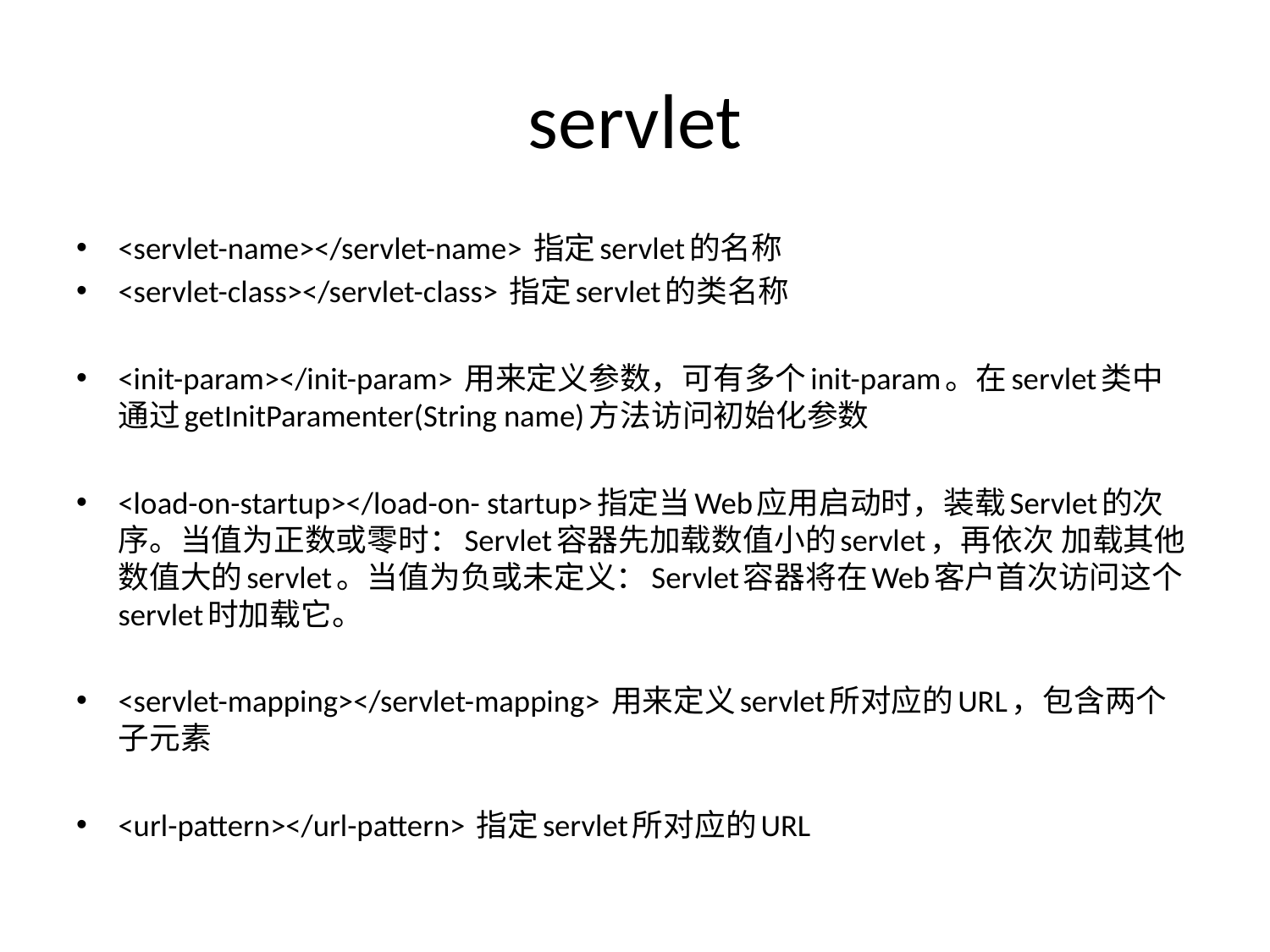

# servlet
<servlet-name></servlet-name> 指定servlet的名称
<servlet-class></servlet-class> 指定servlet的类名称

<init-param></init-param> 用来定义参数，可有多个init-param。在servlet类中通过getInitParamenter(String name)方法访问初始化参数

<load-on-startup></load-on- startup>指定当Web应用启动时，装载Servlet的次序。当值为正数或零时：Servlet容器先加载数值小的servlet，再依次 加载其他数值大的servlet。当值为负或未定义：Servlet容器将在Web客户首次访问这个servlet时加载它。

<servlet-mapping></servlet-mapping> 用来定义servlet所对应的URL，包含两个子元素

<url-pattern></url-pattern> 指定servlet所对应的URL